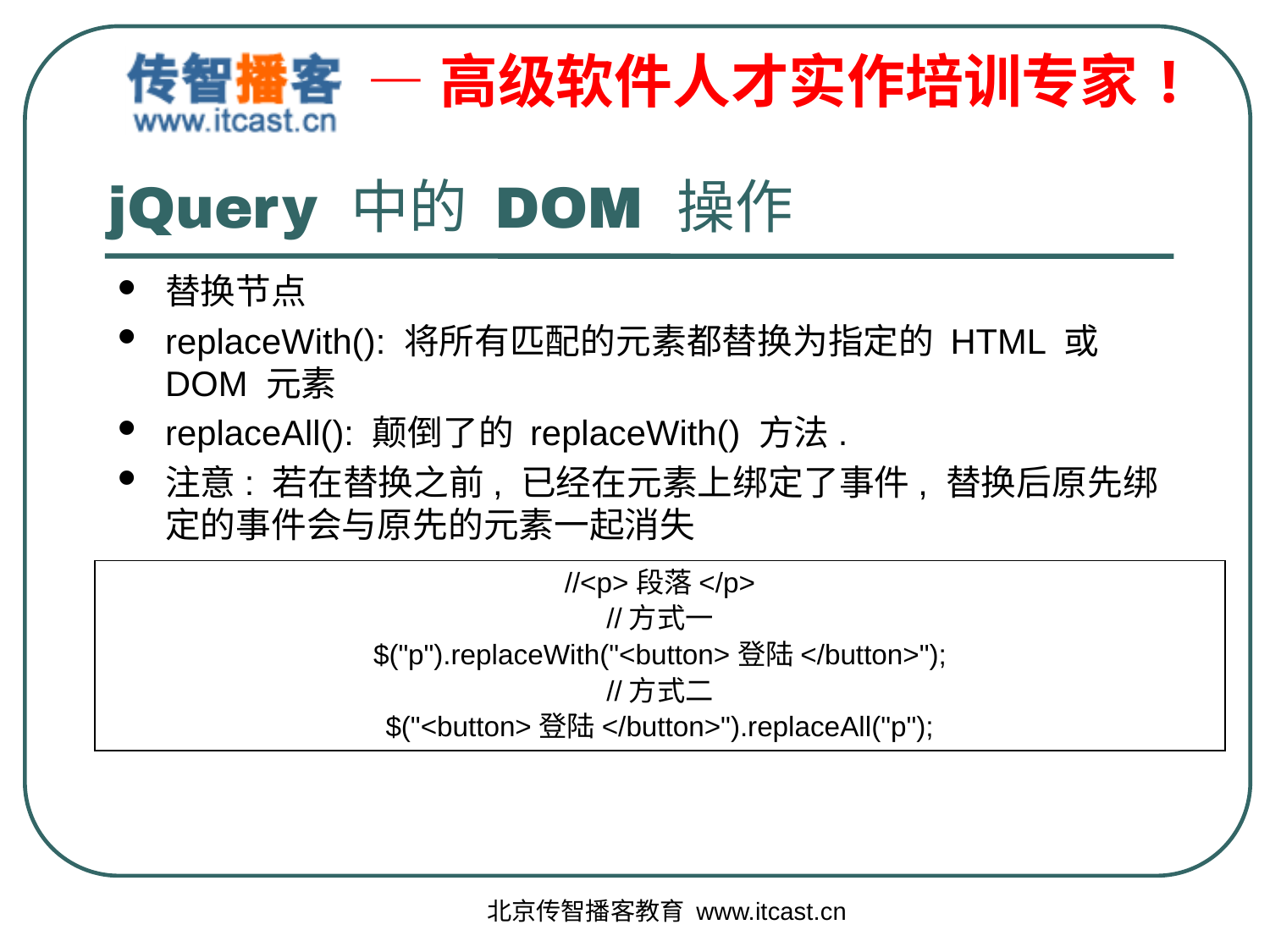

jQuery 中的 DOM 操作
替换节点
replaceWith(): 将所有匹配的元素都替换为指定的 HTML 或 DOM 元素
replaceAll(): 颠倒了的 replaceWith() 方法.
注意: 若在替换之前, 已经在元素上绑定了事件, 替换后原先绑定的事件会与原先的元素一起消失
//<p>段落</p>
//方式一
$("p").replaceWith("<button>登陆</button>");
//方式二
$("<button>登陆</button>").replaceAll("p");
北京传智播客教育 www.itcast.cn